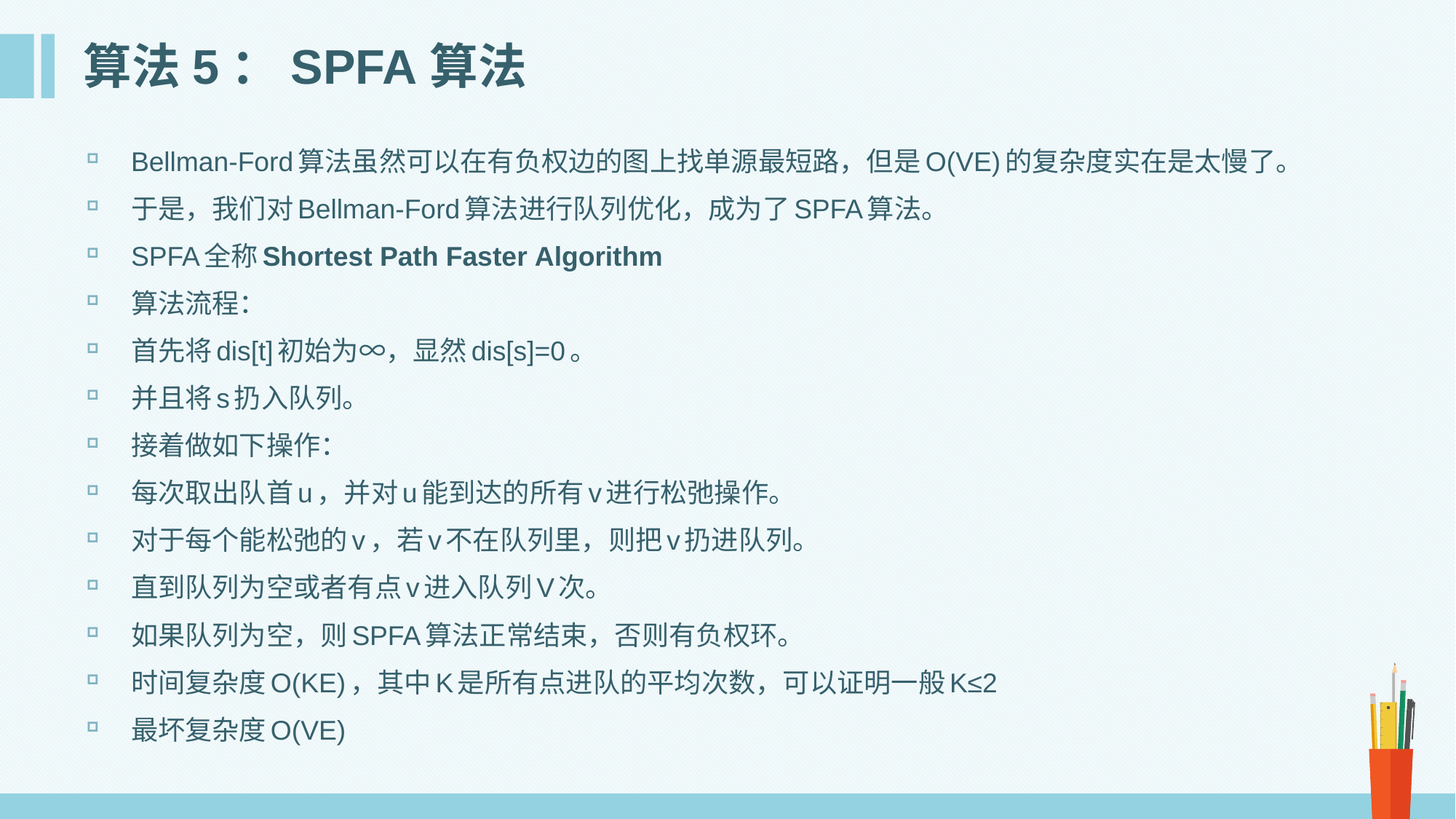

# 算法5：SPFA算法
Bellman-Ford算法虽然可以在有负权边的图上找单源最短路，但是O(VE)的复杂度实在是太慢了。
于是，我们对Bellman-Ford算法进行队列优化，成为了SPFA算法。
SPFA全称Shortest Path Faster Algorithm
算法流程：
首先将dis[t]初始为∞，显然dis[s]=0。
并且将s扔入队列。
接着做如下操作：
每次取出队首u，并对u能到达的所有v进行松弛操作。
对于每个能松弛的v，若v不在队列里，则把v扔进队列。
直到队列为空或者有点v进入队列V次。
如果队列为空，则SPFA算法正常结束，否则有负权环。
时间复杂度O(KE)，其中K是所有点进队的平均次数，可以证明一般K≤2
最坏复杂度O(VE)